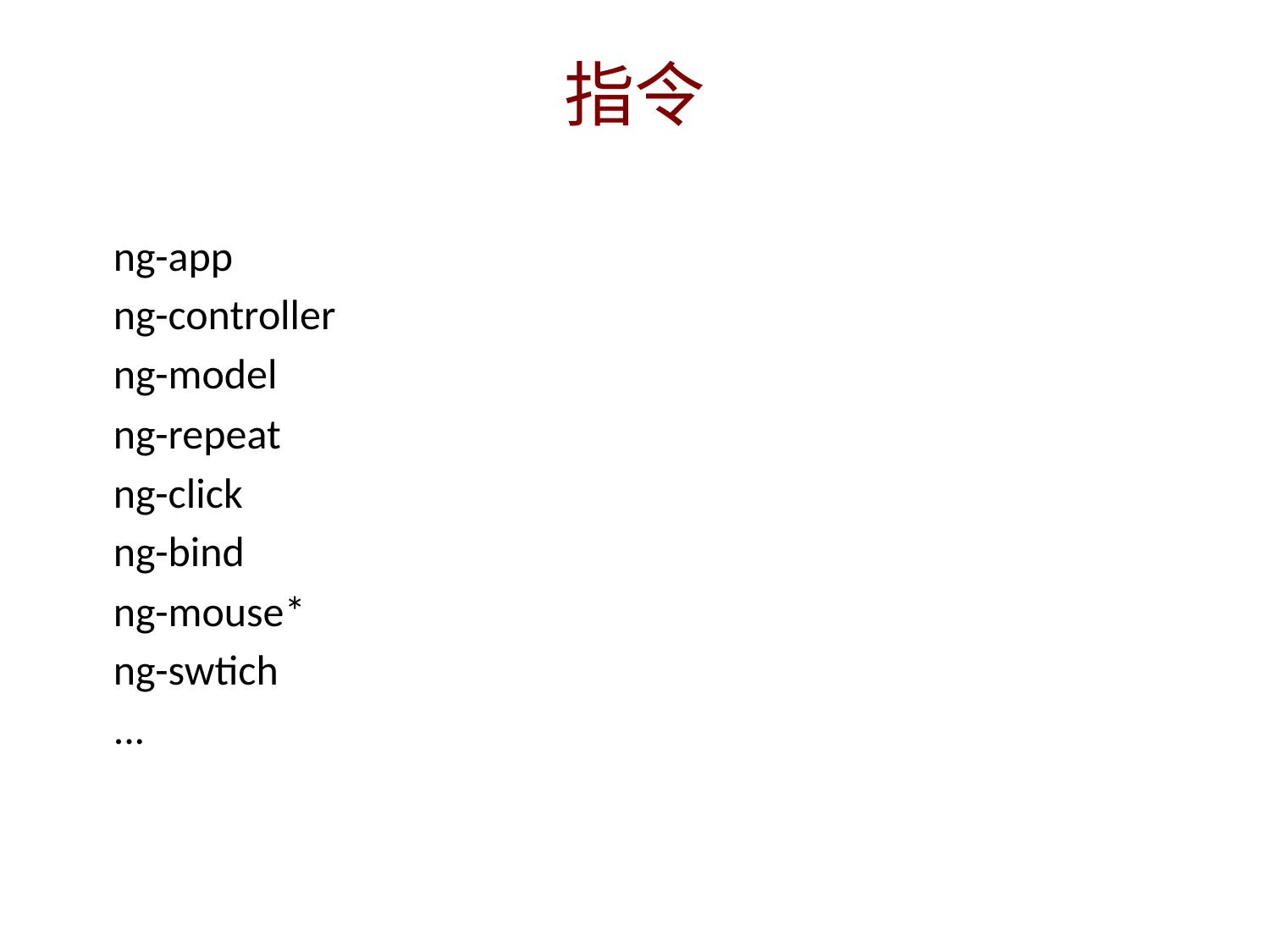

指令
ng-app
ng-controller
ng-model
ng-repeat
ng-click
ng-bind
ng-mouse*
ng-swtich
...